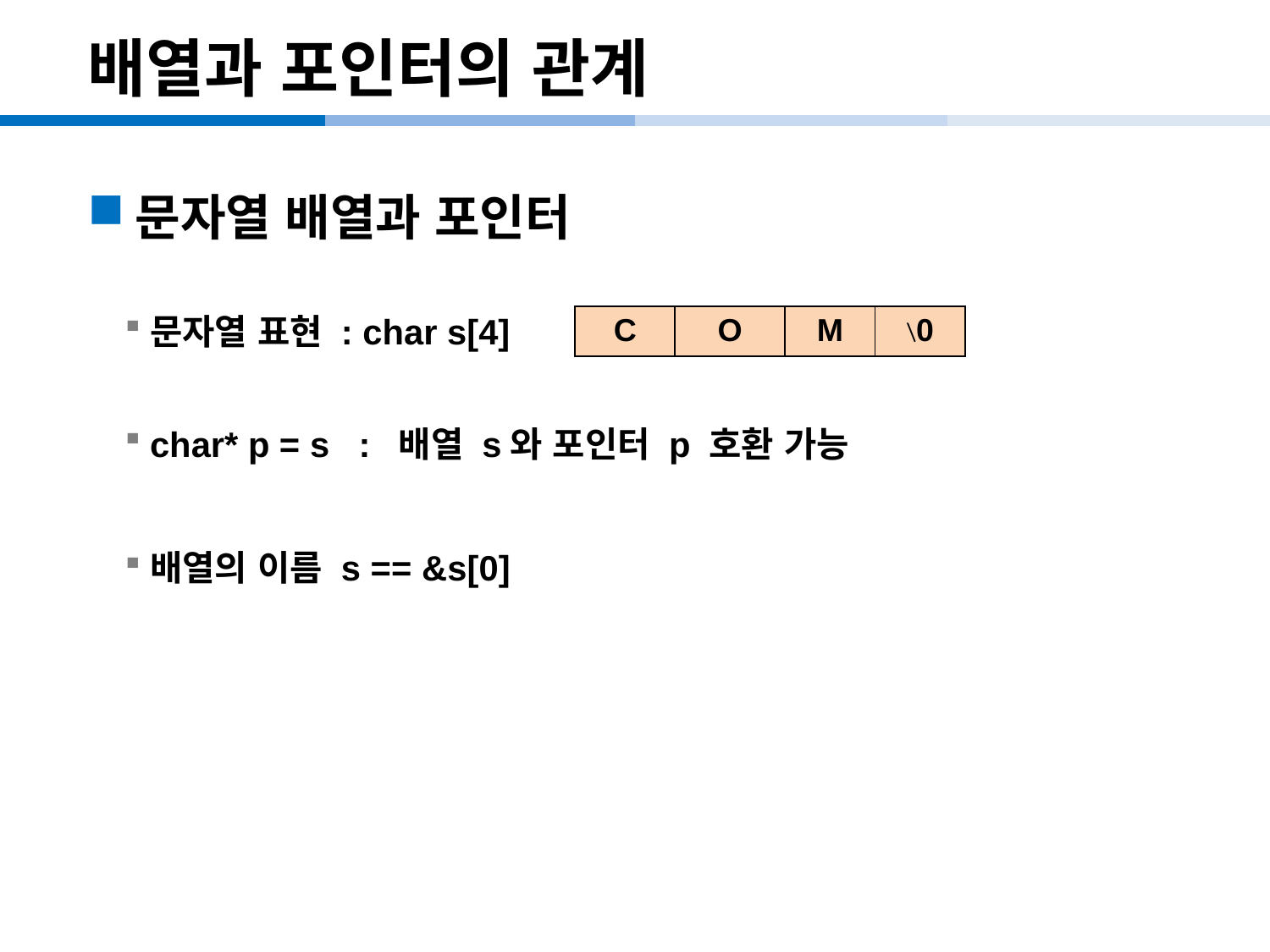

# 배열과 포인터의 관계
문자열 배열과 포인터

문자열 표현 : char s[4]

char* p = s   :  배열 s와 포인터 p 호환 가능

배열의 이름 s == &s[0]

| C | O | M | \0 |
| --- | --- | --- | --- |